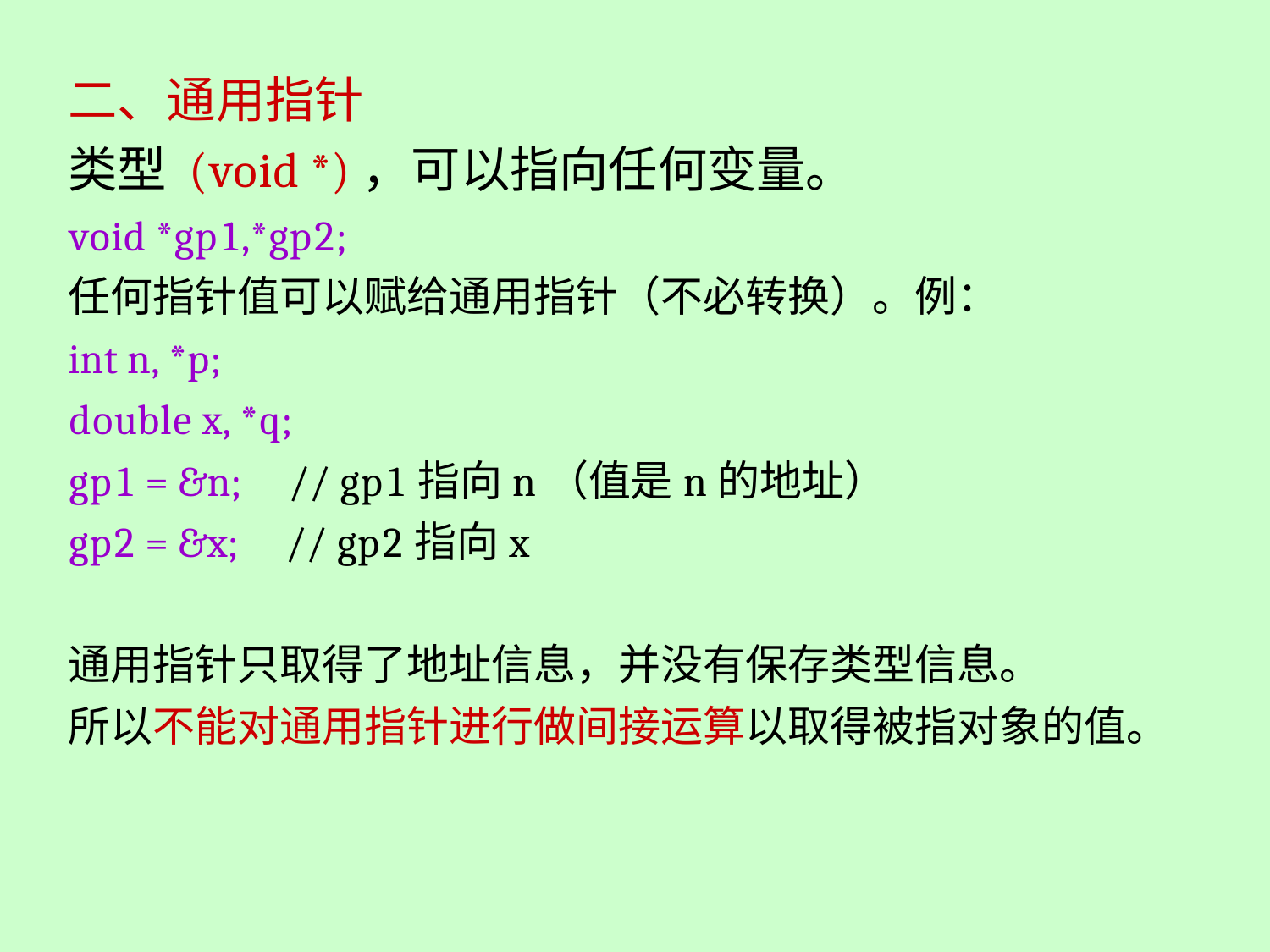

二、通用指针
类型 (void *)，可以指向任何变量。
void *gp1,*gp2;
任何指针值可以赋给通用指针（不必转换）。例：
int n, *p;
double x, *q;
gp1 = &n;     // gp1指向n（值是n的地址）
gp2 = &x;     // gp2指向x

通用指针只取得了地址信息，并没有保存类型信息。
所以不能对通用指针进行做间接运算以取得被指对象的值。

35